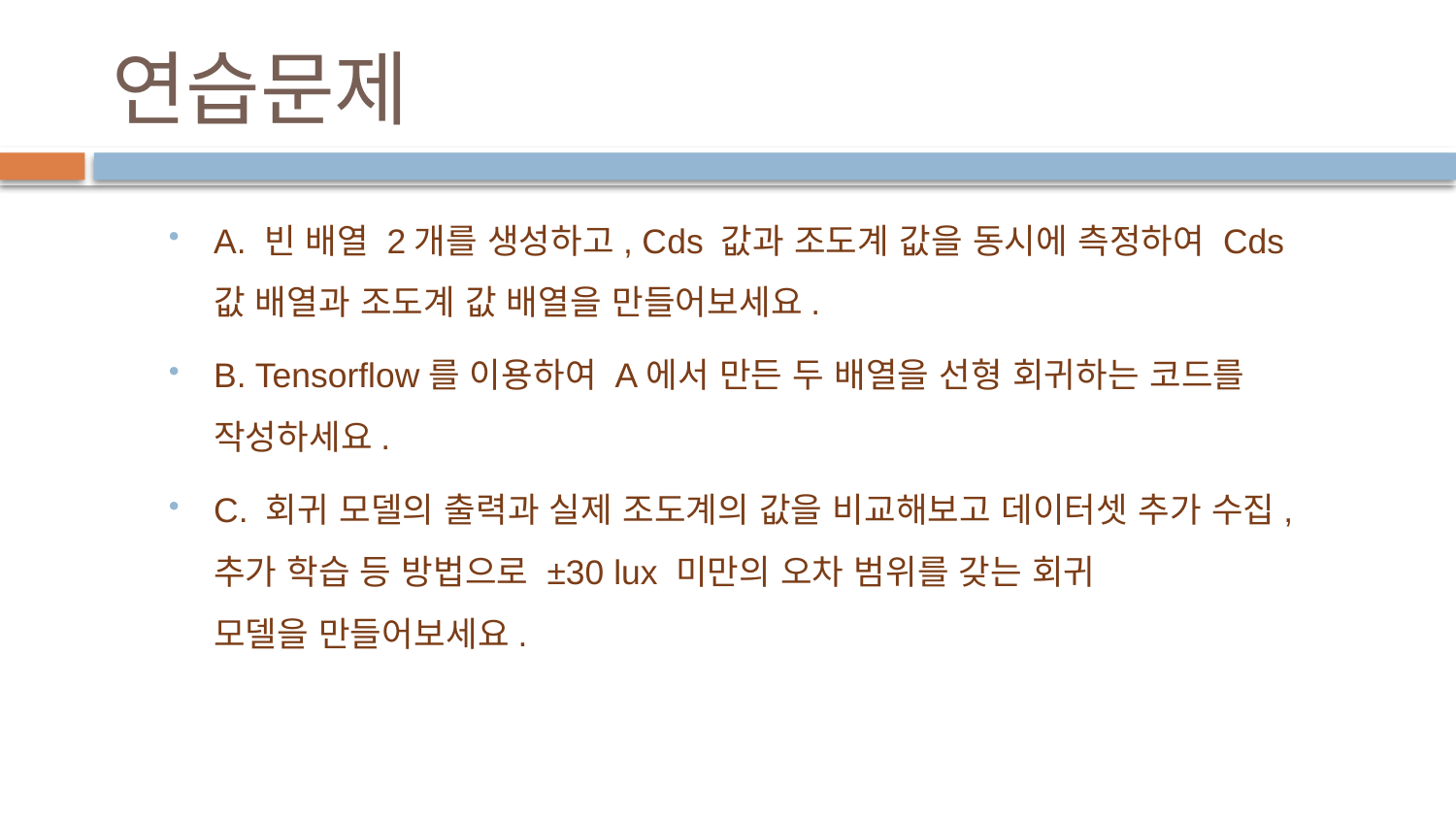

# 연습문제
A. 빈 배열 2개를 생성하고, Cds 값과 조도계 값을 동시에 측정하여 Cds 값 배열과 조도계 값 배열을 만들어보세요.
B. Tensorflow를 이용하여 A에서 만든 두 배열을 선형 회귀하는 코드를 작성하세요.
C. 회귀 모델의 출력과 실제 조도계의 값을 비교해보고 데이터셋 추가 수집, 추가 학습 등 방법으로 ±30 lux 미만의 오차 범위를 갖는 회귀
모델을 만들어보세요.